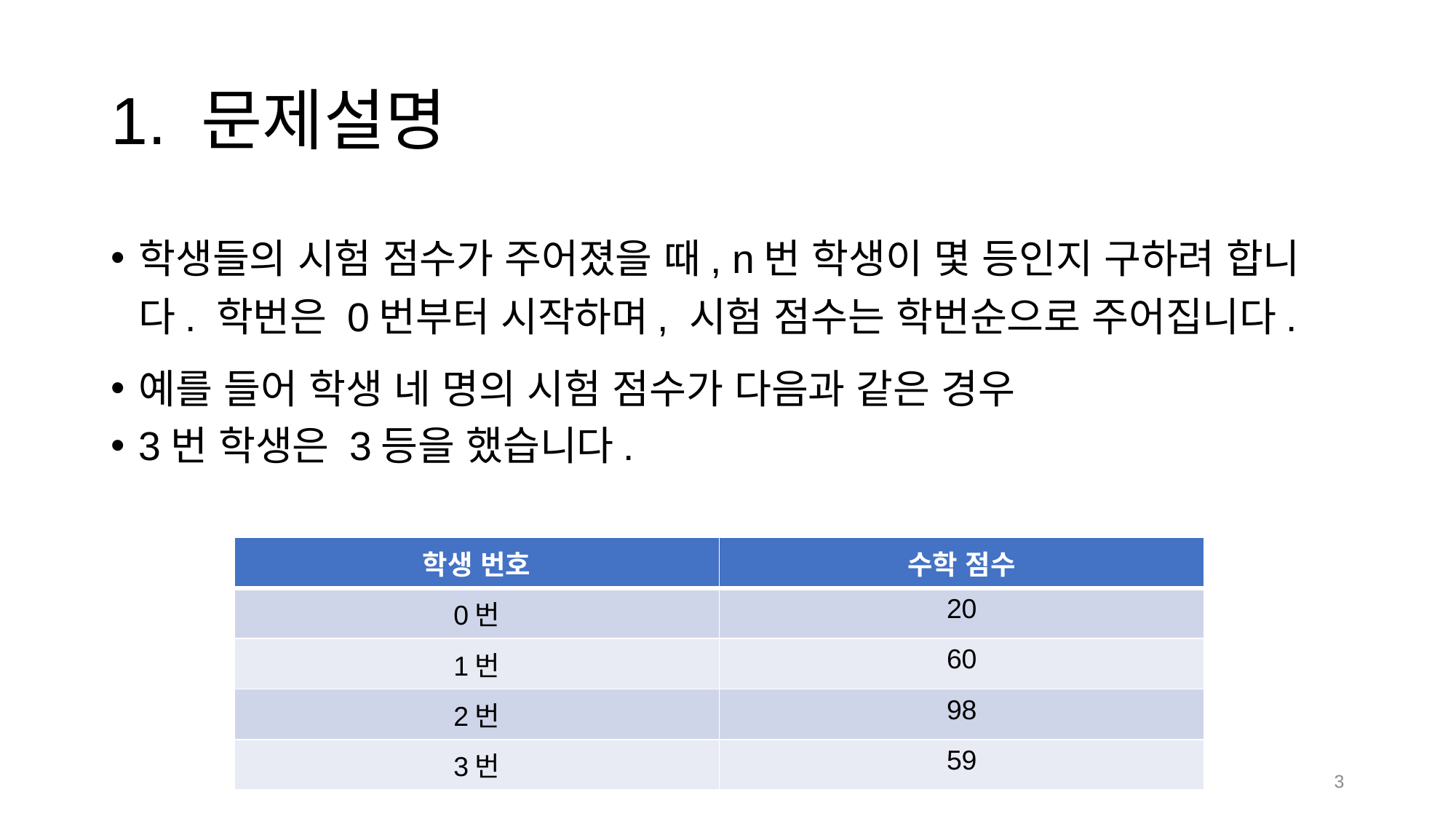

# 1. 문제설명
학생들의 시험 점수가 주어졌을 때, n번 학생이 몇 등인지 구하려 합니다. 학번은 0번부터 시작하며, 시험 점수는 학번순으로 주어집니다.
예를 들어 학생 네 명의 시험 점수가 다음과 같은 경우
3번 학생은 3등을 했습니다.
| 학생 번호 | 수학 점수 |
| --- | --- |
| 0번 | 20 |
| 1번 | 60 |
| 2번 | 98 |
| 3번 | 59 |
전주코딩학원
3